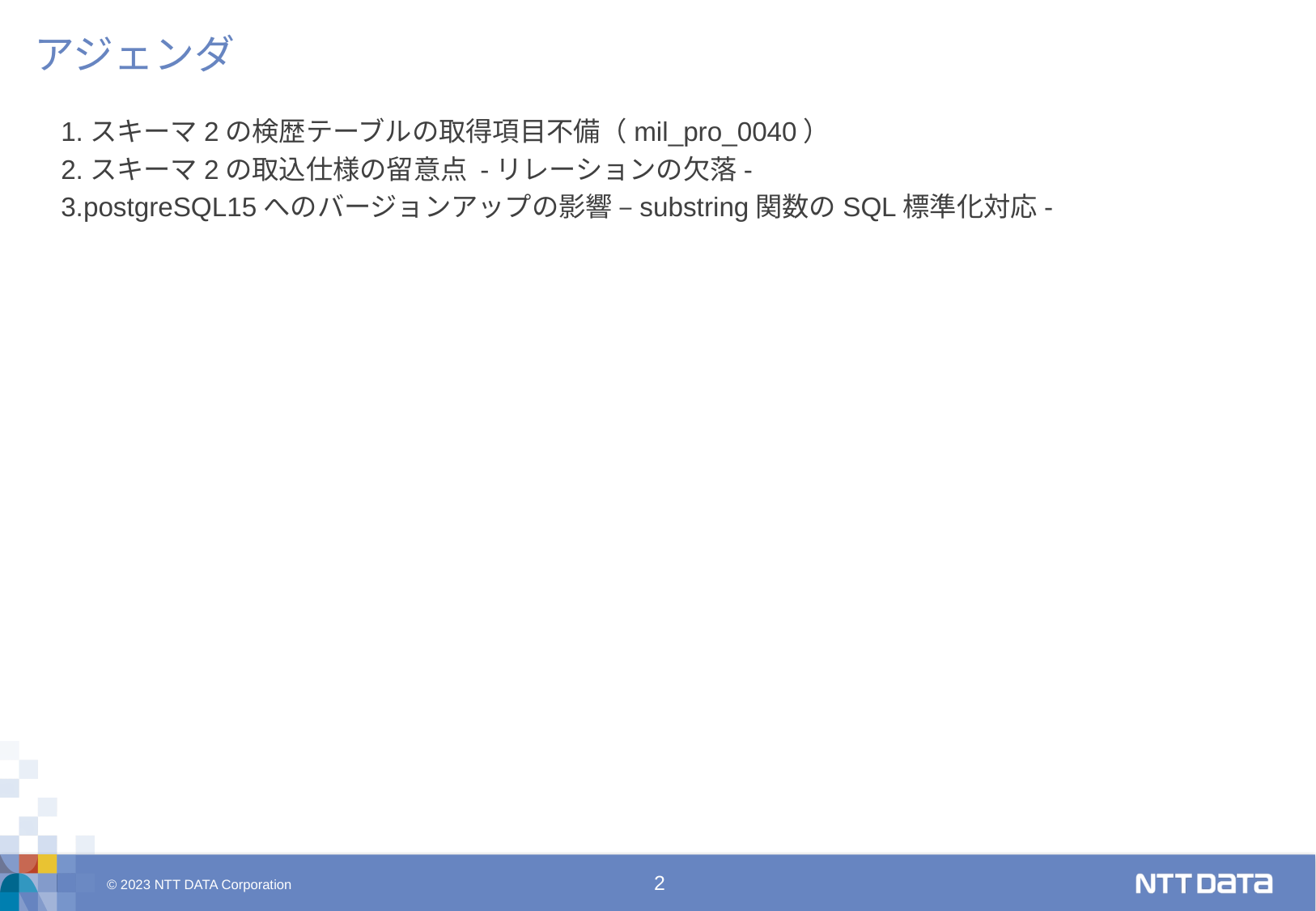

# アジェンダ
1.スキーマ2の検歴テーブルの取得項目不備（mil_pro_0040）
2.スキーマ2の取込仕様の留意点 -リレーションの欠落-
3.postgreSQL15へのバージョンアップの影響 –substring関数のSQL標準化対応-